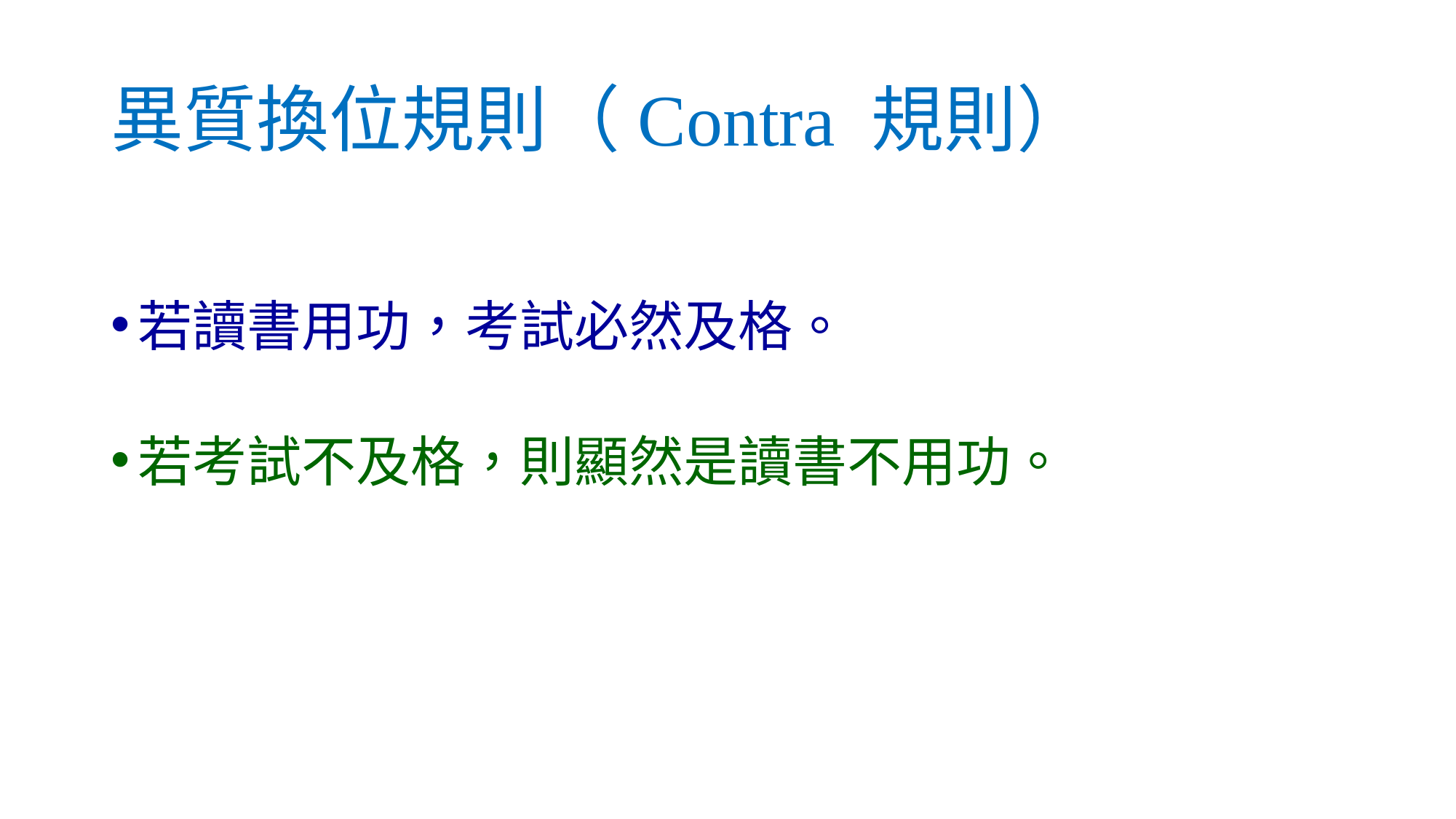

# 異質換位規則（Contra 規則）

若讀書用功，考試必然及格。

若考試不及格，則顯然是讀書不用功。